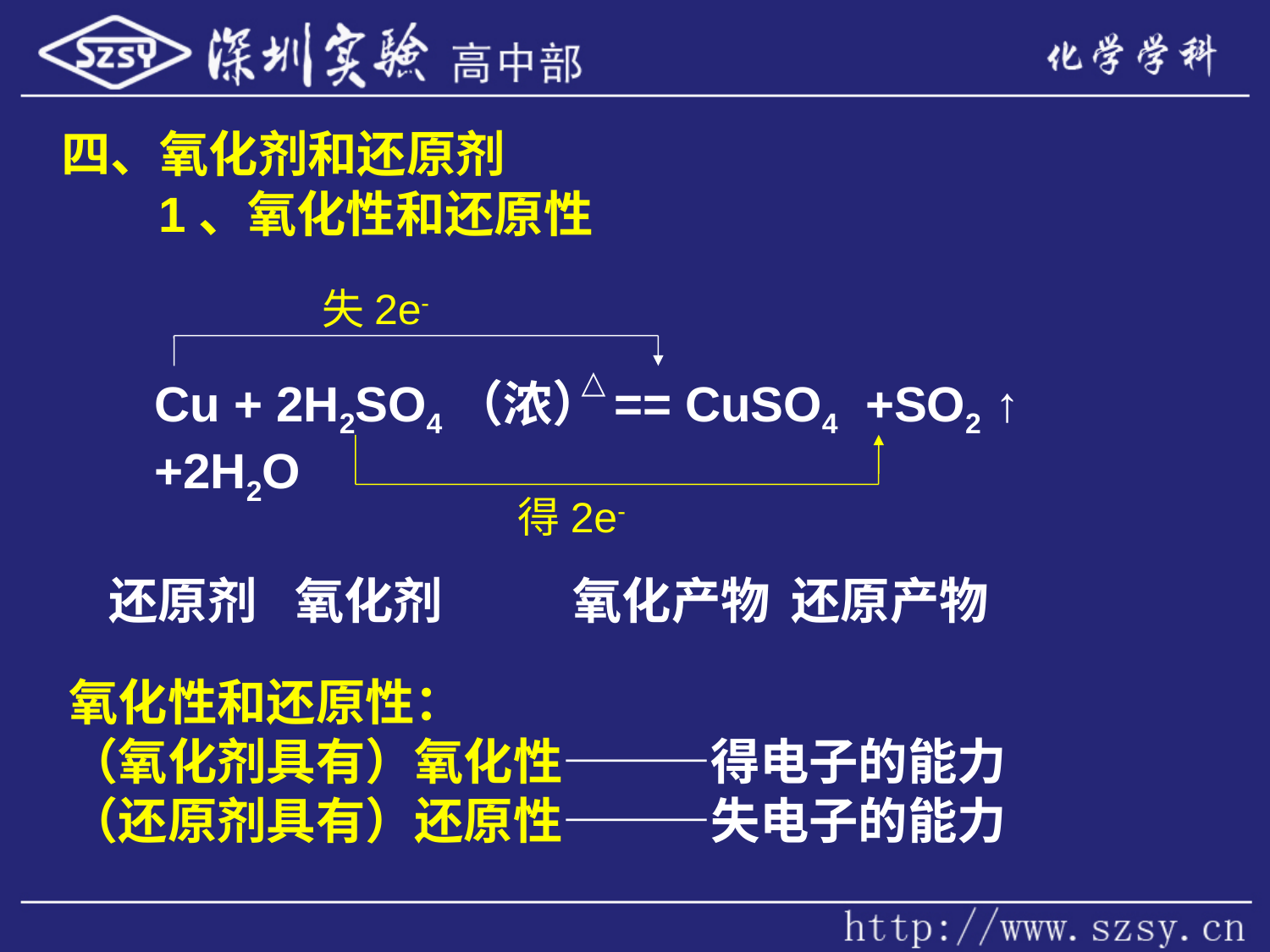

四、氧化剂和还原剂
1、氧化性和还原性
失2e-

△
Cu + 2H2SO4（浓）== CuSO4  +SO2 ↑ +2H2O

得2e-
还原剂
氧化剂
氧化产物
还原产物
氧化性和还原性：
（氧化剂具有）氧化性———得电子的能力
（还原剂具有）还原性———失电子的能力